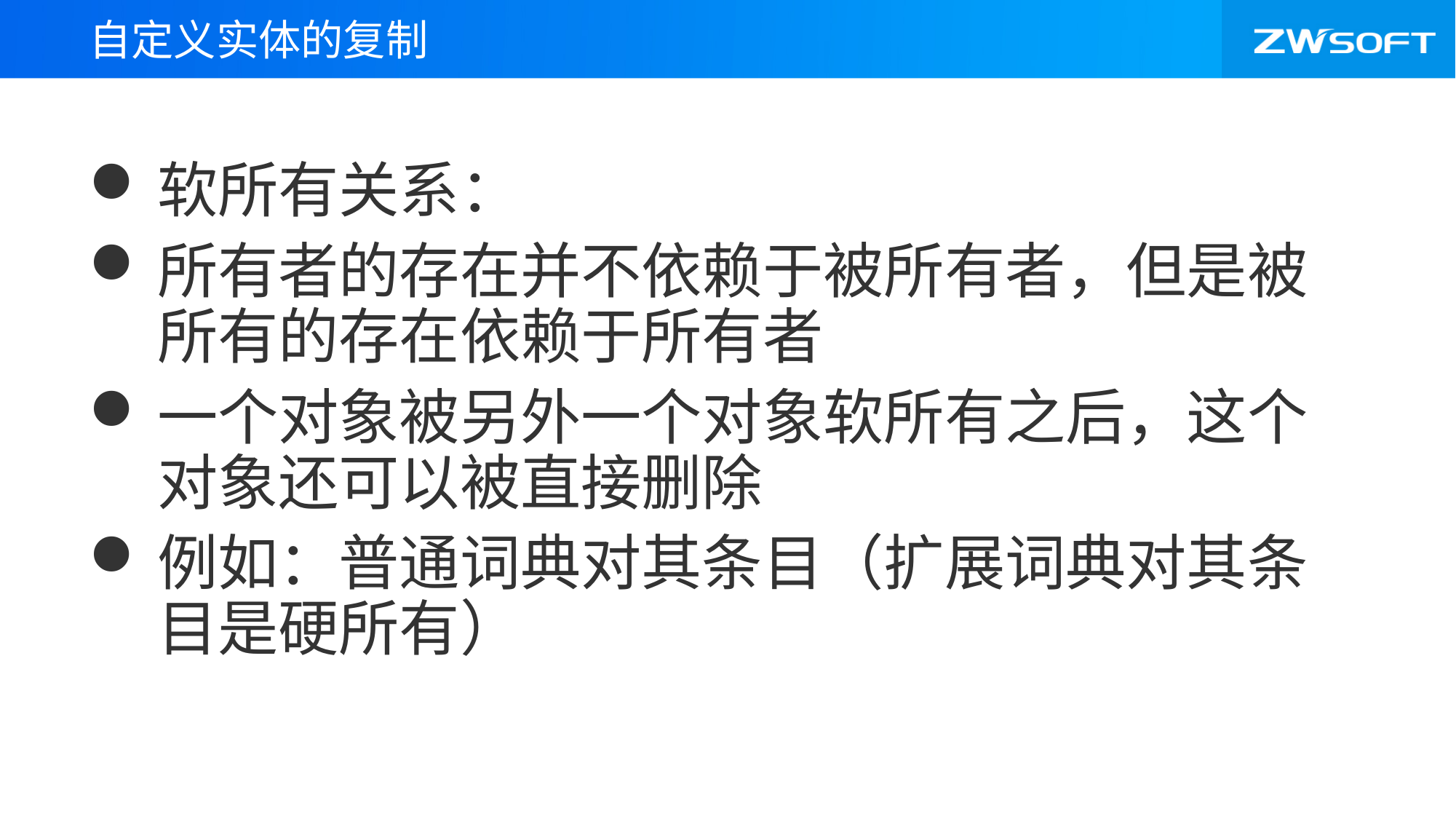

自定义实体的复制
软所有关系：
所有者的存在并不依赖于被所有者，但是被所有的存在依赖于所有者
一个对象被另外一个对象软所有之后，这个对象还可以被直接删除
例如：普通词典对其条目（扩展词典对其条目是硬所有）